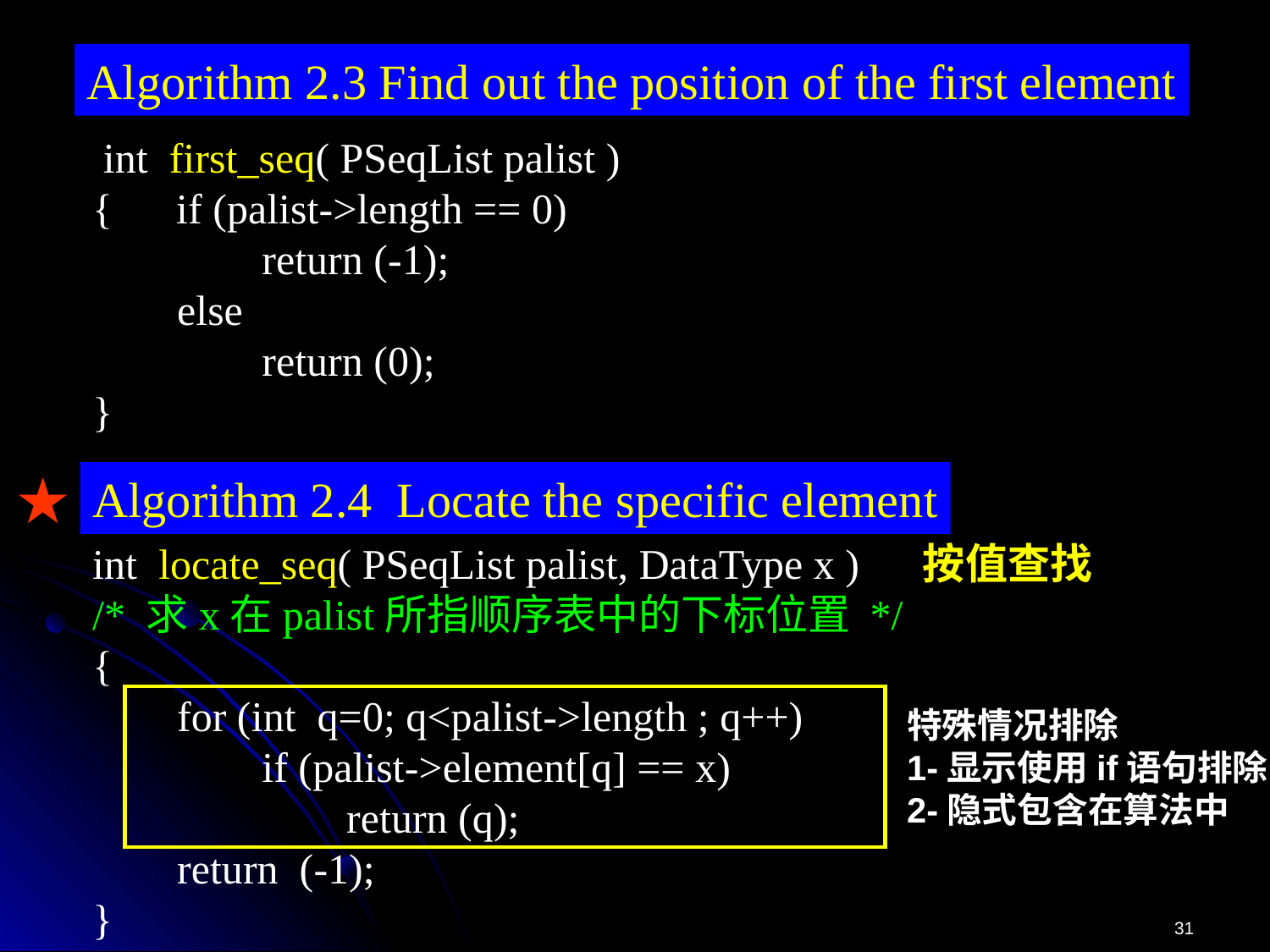

Algorithm 2.3 Find out the position of the first element

 int  first_seq( PSeqList palist )
{      if (palist->length == 0)
                return (-1);
        else
                return (0);
}

int  locate_seq( PSeqList palist, DataType x )     按值查找
/* 求x在palist所指顺序表中的下标位置 */
{
        for (int  q=0; q<palist->length ; q++)
                if (palist->element[q] == x)
                        return (q);
        return  (-1);
}
★
Algorithm 2.4  Locate the specific element

特殊情况排除
1-显示使用if语句排除
2-隐式包含在算法中

31